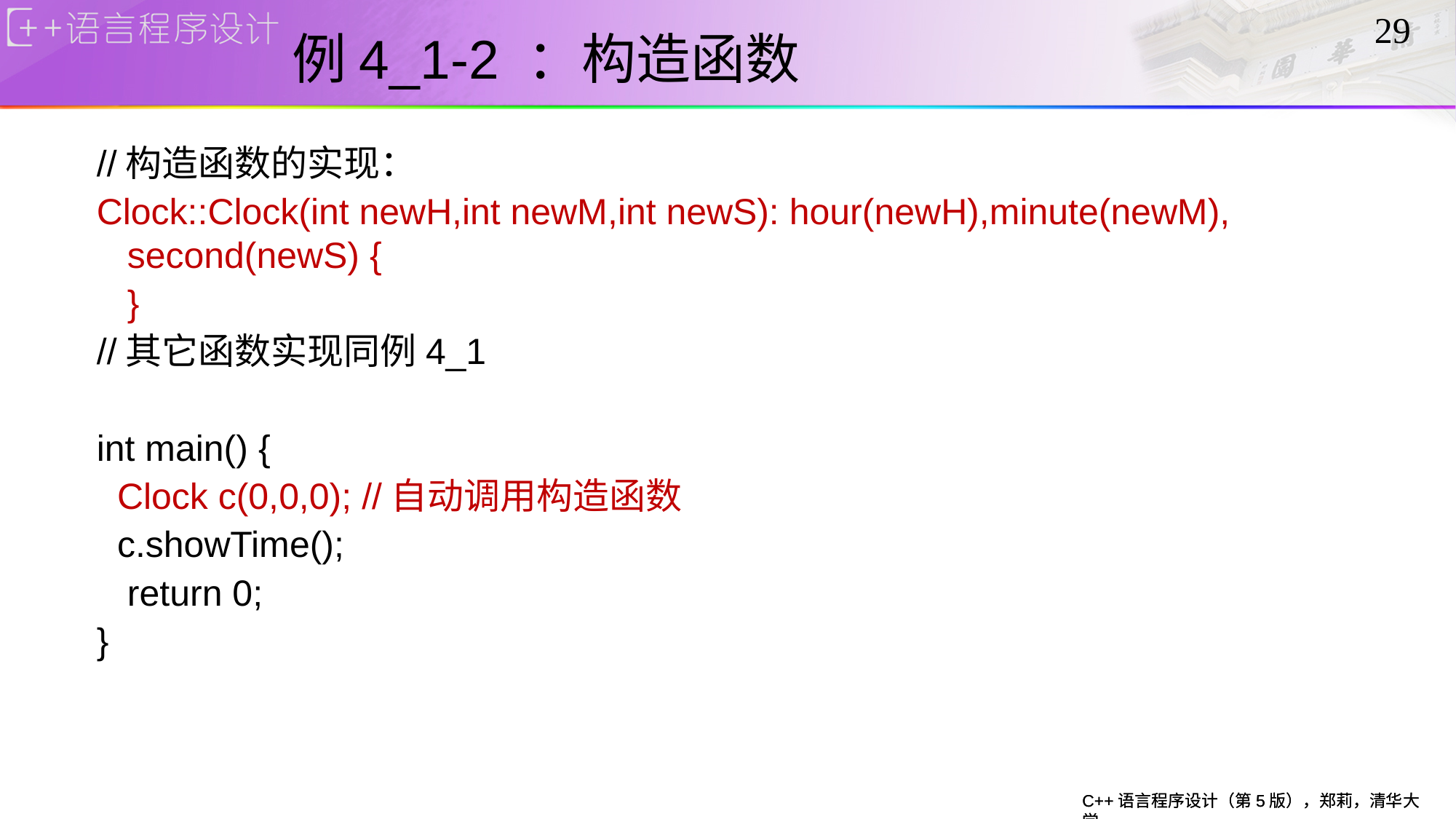

# 例4_1-2 ：构造函数
//构造函数的实现：
Clock::Clock(int newH,int newM,int newS): hour(newH),minute(newM),  second(newS) {
	}
//其它函数实现同例4_1

int main() {
  Clock c(0,0,0); //自动调用构造函数
  c.showTime();
	return 0;
}